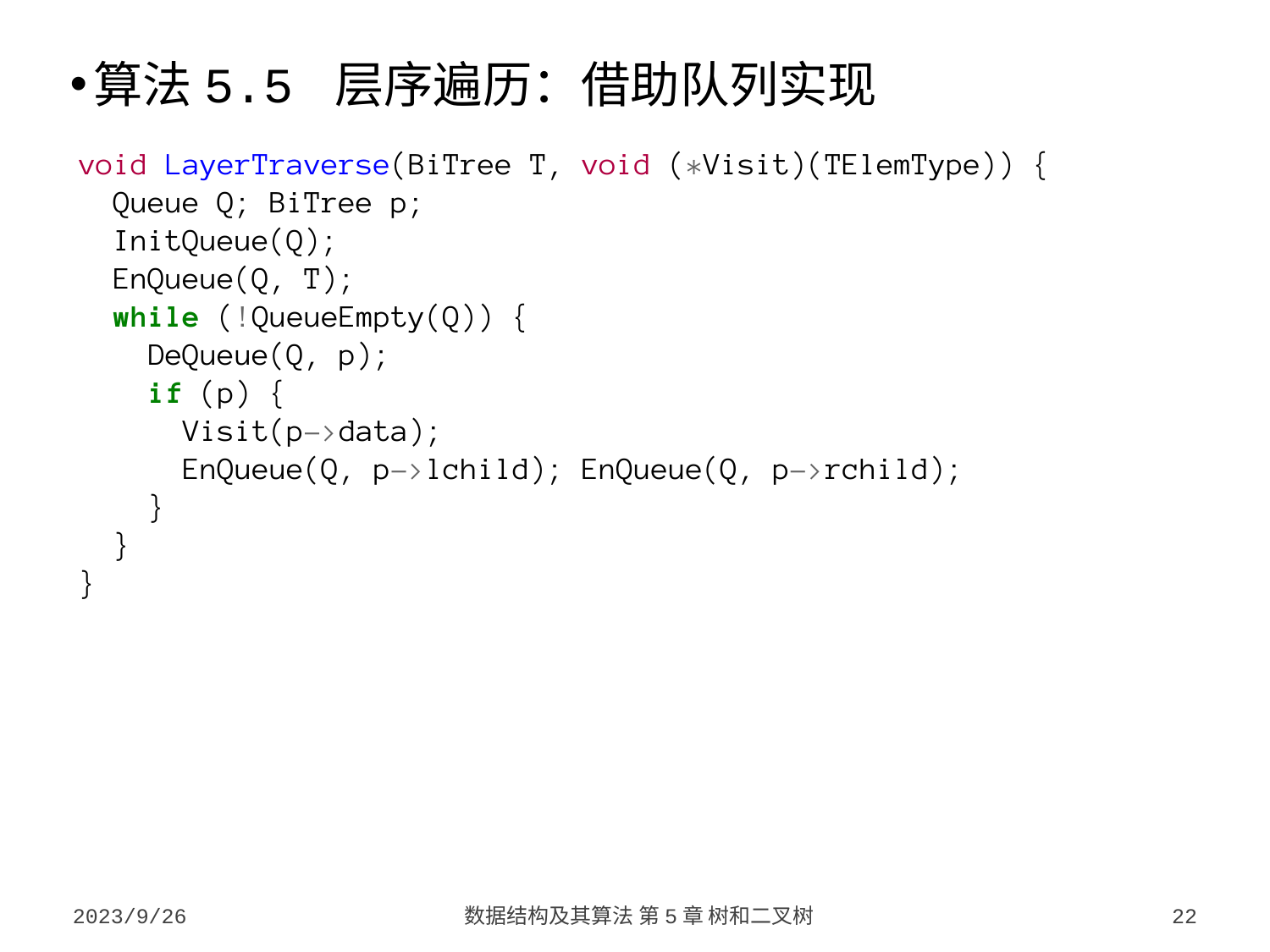

算法5.5 层序遍历：借助队列实现
void LayerTraverse(BiTree T, void (*Visit)(TElemType)) {
  Queue Q; BiTree p;
  InitQueue(Q);
  EnQueue(Q, T);
  while (!QueueEmpty(Q)) {
    DeQueue(Q, p);
    if (p) {
      Visit(p->data);
      EnQueue(Q, p->lchild); EnQueue(Q, p->rchild);
    }
  }
}
2023/9/26
数据结构及其算法 第5章 树和二叉树
22